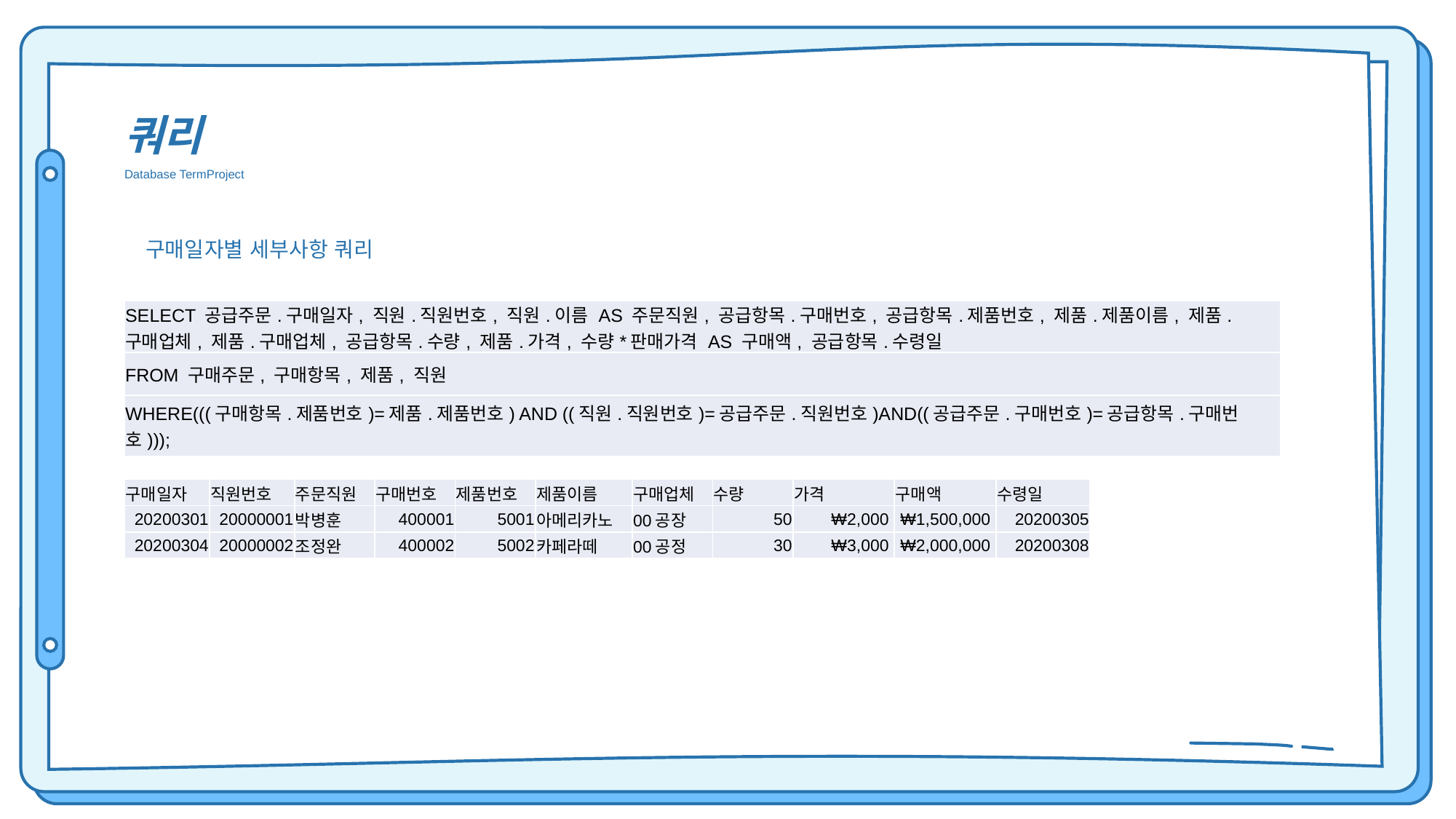

쿼리
Database TermProject
구매일자별 세부사항 쿼리
| SELECT 공급주문.구매일자, 직원.직원번호, 직원.이름 AS 주문직원, 공급항목.구매번호, 공급항목.제품번호, 제품.제품이름, 제품.구매업체, 제품.구매업체, 공급항목.수량, 제품.가격, 수량\*판매가격 AS 구매액, 공급항목.수령일 |
| --- |
| FROM 구매주문, 구매항목, 제품, 직원 |
| WHERE(((구매항목.제품번호)=제품.제품번호) AND ((직원.직원번호)=공급주문.직원번호)AND((공급주문.구매번호)=공급항목.구매번호))); |
| 구매일자 | 직원번호 | 주문직원 | 구매번호 | 제품번호 | 제품이름 | 구매업체 | 수량 | 가격 | 구매액 | 수령일 |
| --- | --- | --- | --- | --- | --- | --- | --- | --- | --- | --- |
| 20200301 | 20000001 | 박병훈 | 400001 | 5001 | 아메리카노 | 00공장 | 50 | ₩2,000 | ₩1,500,000 | 20200305 |
| 20200304 | 20000002 | 조정완 | 400002 | 5002 | 카페라떼 | 00공정 | 30 | ₩3,000 | ₩2,000,000 | 20200308 |